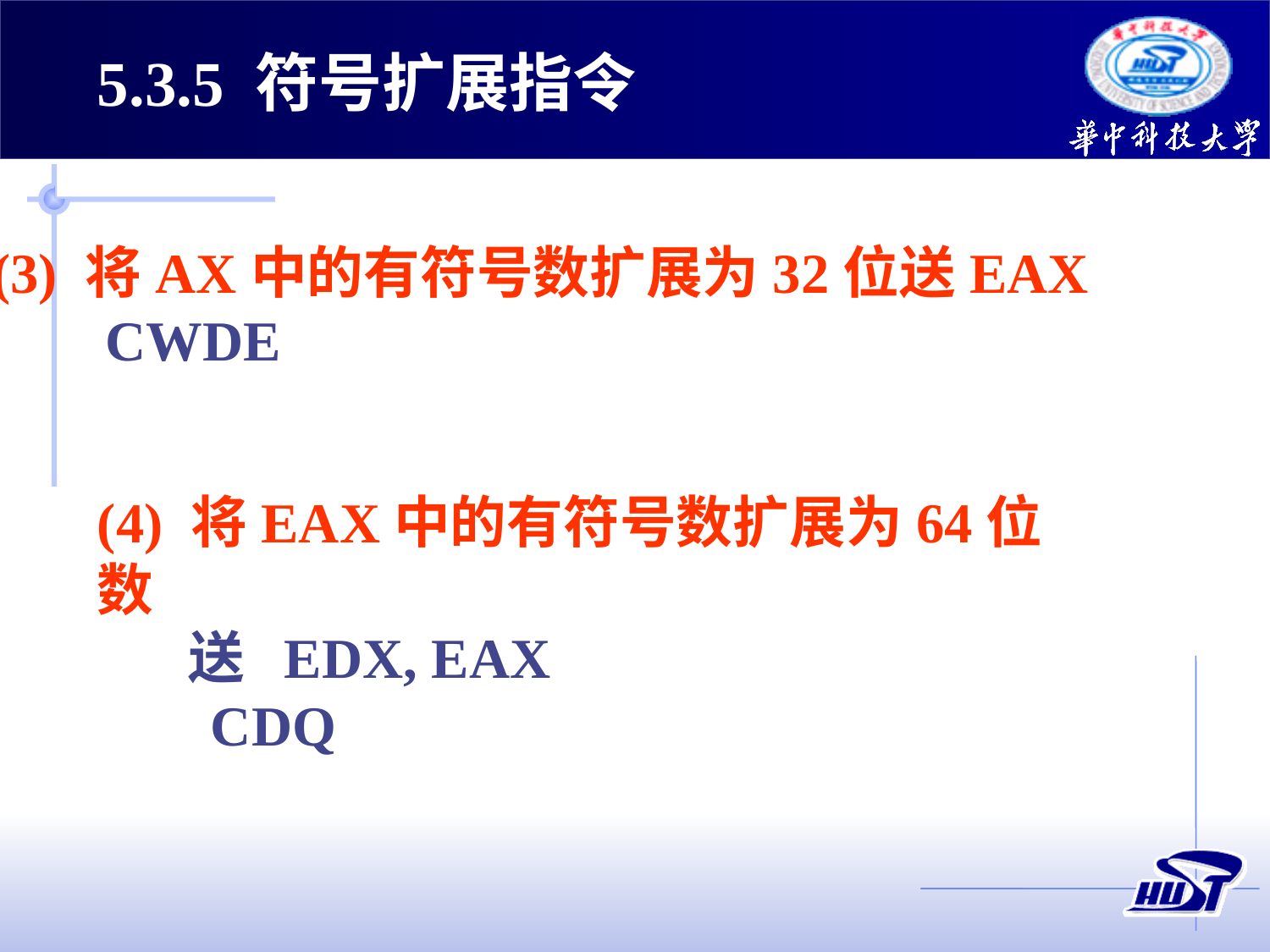

5.3.5 符号扩展指令
(3) 将AX中的有符号数扩展为32位送EAX
        CWDE
(4) 将EAX中的有符号数扩展为64位数
      送  EDX, EAX
        CDQ